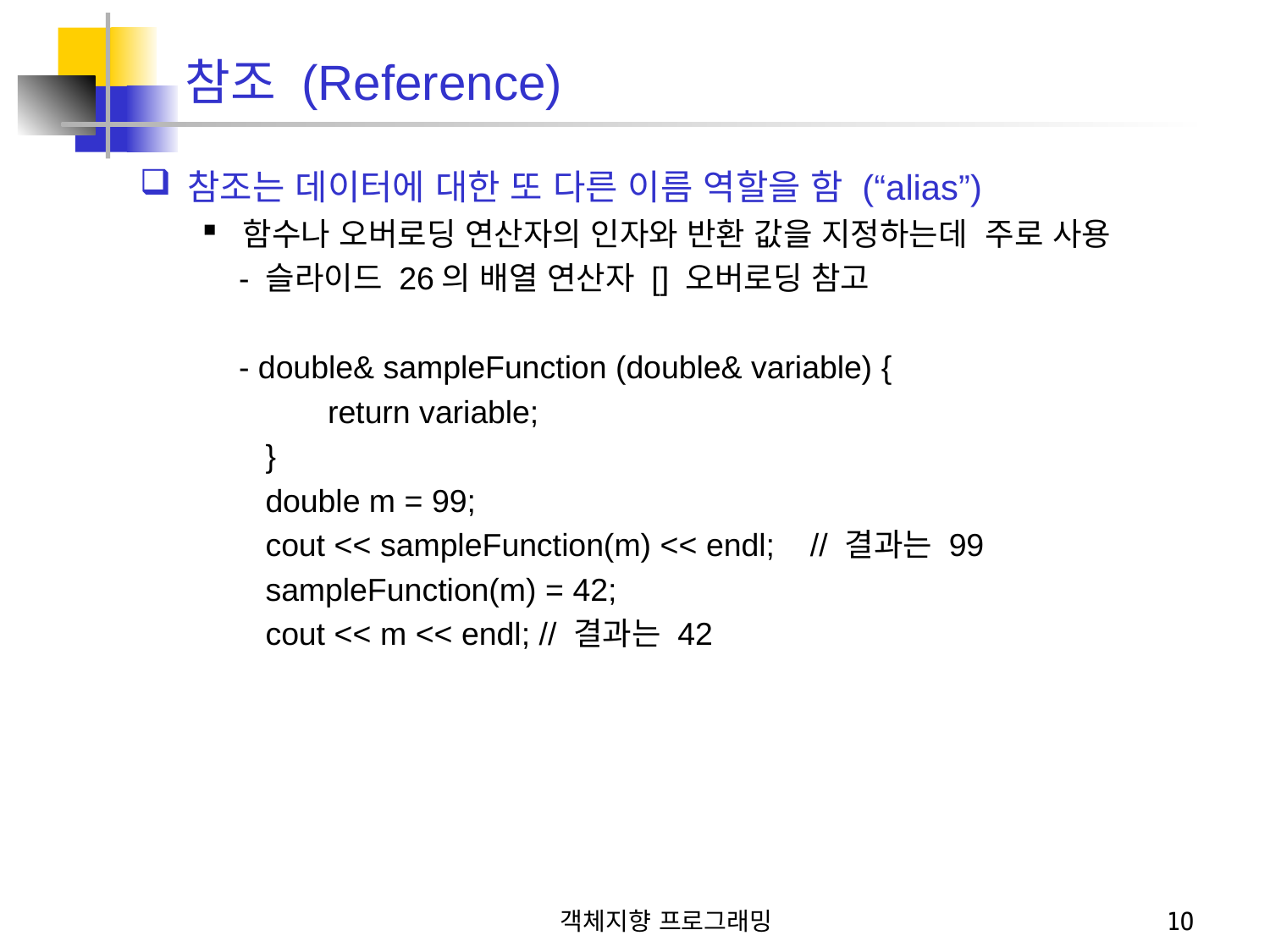

참조 (Reference)
참조는 데이터에 대한 또 다른 이름 역할을 함 (“alias”)
함수나 오버로딩 연산자의 인자와 반환 값을 지정하는데  주로 사용
    - 슬라이드 26의 배열 연산자 [] 오버로딩 참고

    - double& sampleFunction (double& variable) {
              return variable;
       }
       double m = 99;
       cout << sampleFunction(m) << endl;    // 결과는 99
       sampleFunction(m) = 42;
       cout << m << endl; // 결과는 42

객체지향 프로그래밍
10